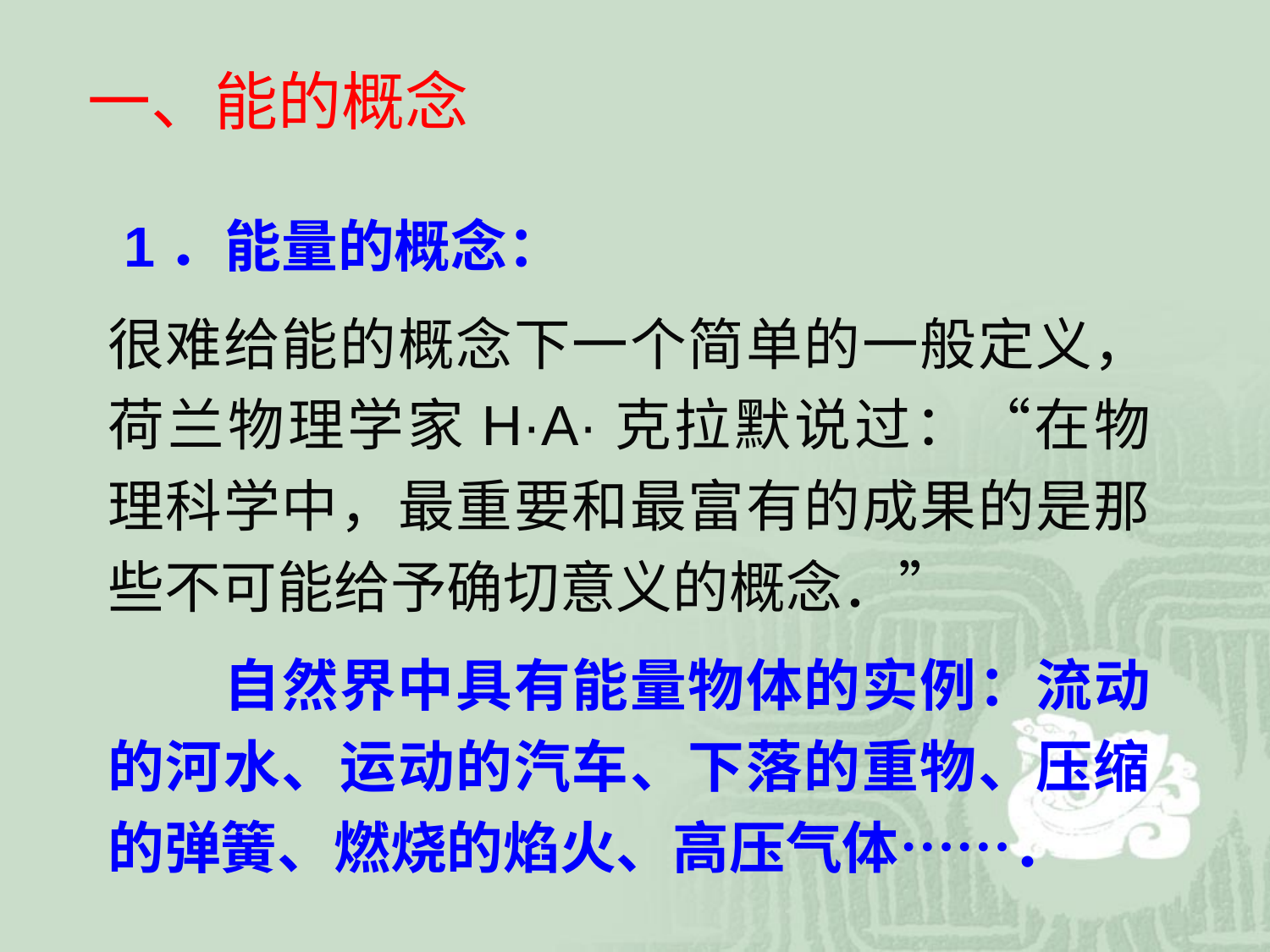

# 一、能的概念
 1．能量的概念：
很难给能的概念下一个简单的一般定义，荷兰物理学家H·A·克拉默说过：“在物理科学中，最重要和最富有的成果的是那些不可能给予确切意义的概念．”
　　自然界中具有能量物体的实例：流动的河水、运动的汽车、下落的重物、压缩的弹簧、燃烧的焰火、高压气体……．